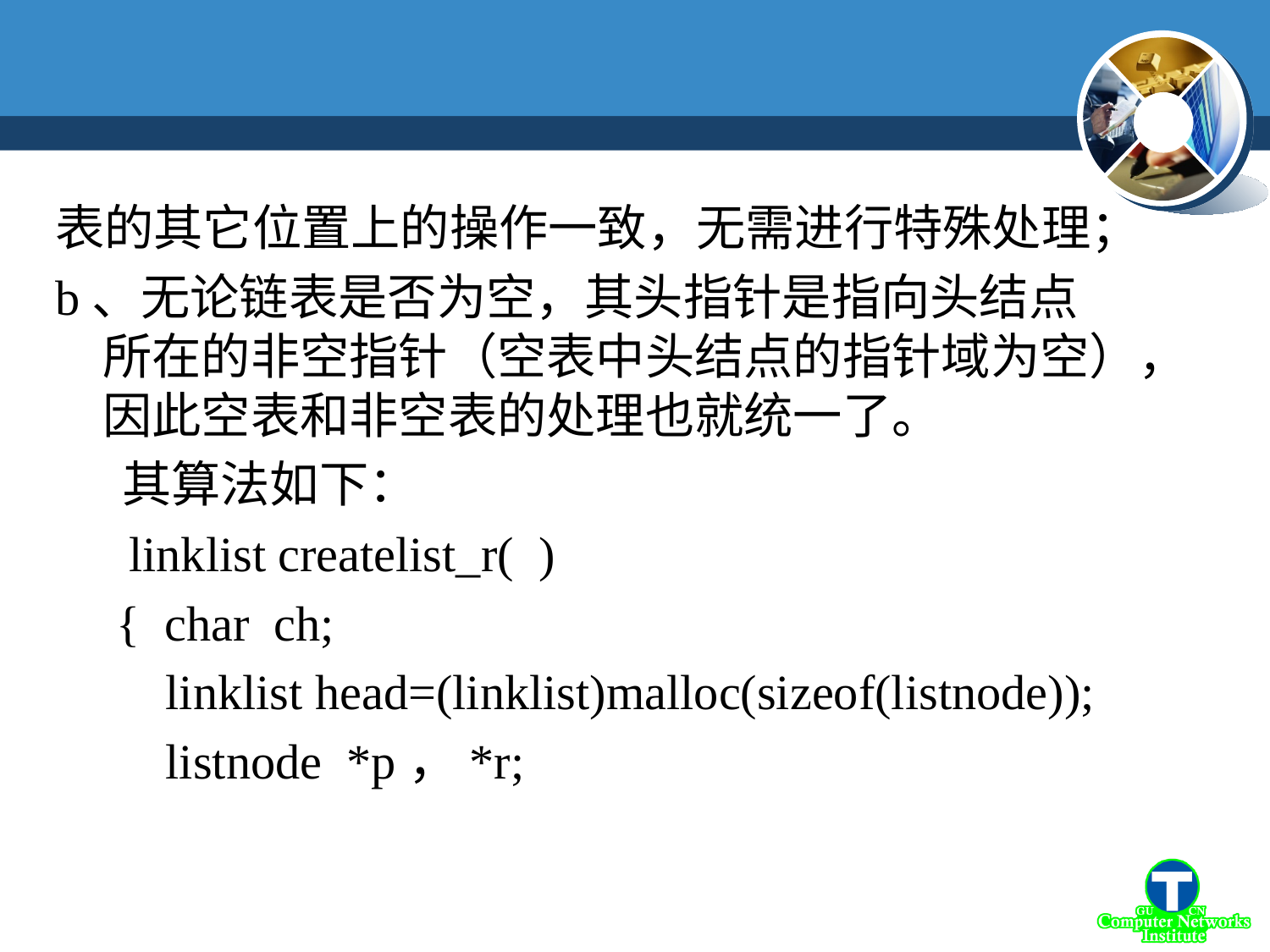

表的其它位置上的操作一致，无需进行特殊处理；
b、无论链表是否为空，其头指针是指向头结点      所在的非空指针（空表中头结点的指针域为空），因此空表和非空表的处理也就统一了。
     其算法如下：
      linklist createlist_r(  )
     {  char  ch;
         linklist head=(linklist)malloc(sizeof(listnode));
         listnode  *p，*r;